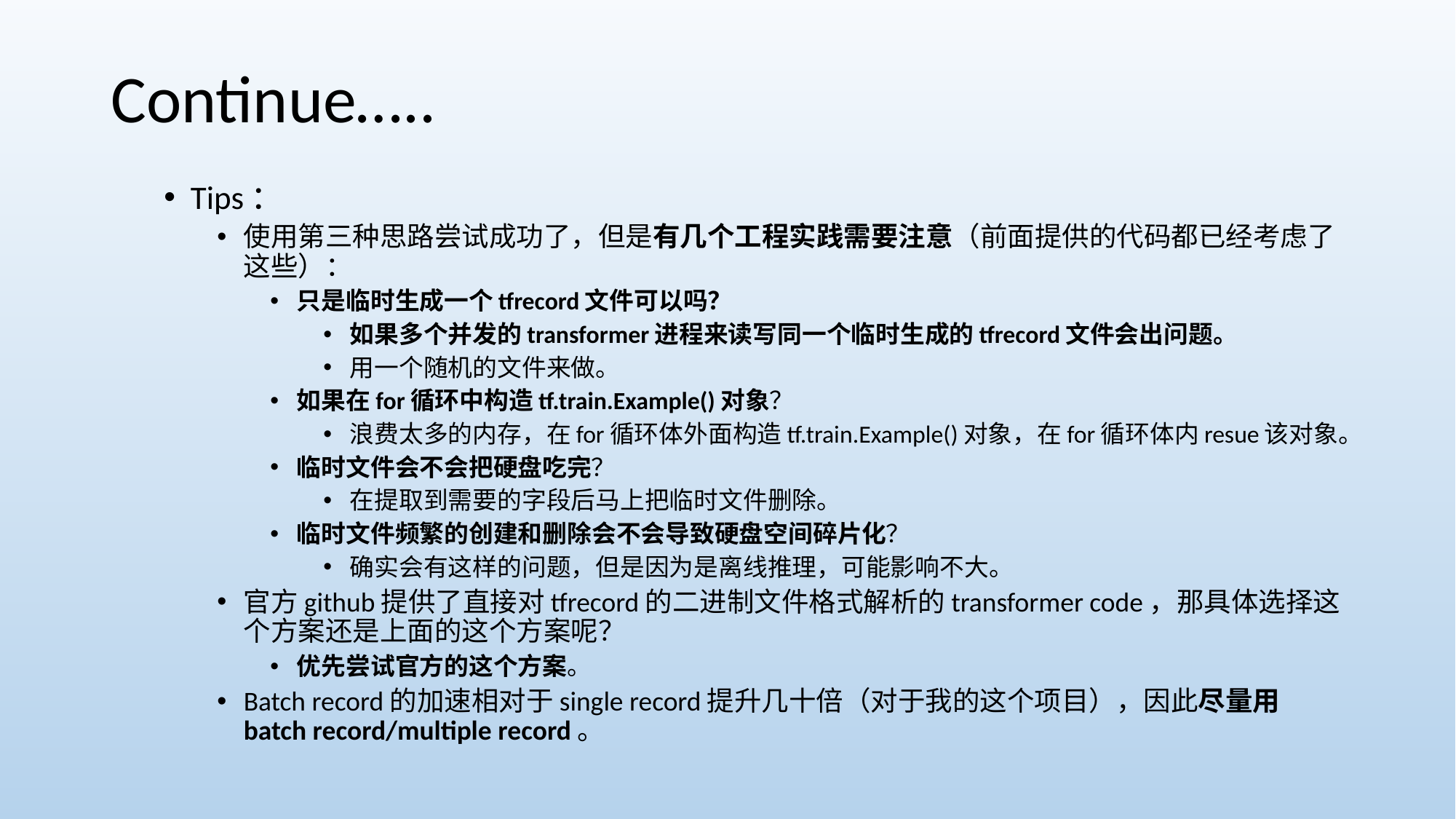

# Continue…..
Tips：
使用第三种思路尝试成功了，但是有几个工程实践需要注意（前面提供的代码都已经考虑了这些）：
只是临时生成一个tfrecord文件可以吗？
如果多个并发的transformer进程来读写同一个临时生成的tfrecord文件会出问题。
用一个随机的文件来做。
如果在for循环中构造tf.train.Example()对象？
浪费太多的内存，在for循环体外面构造tf.train.Example()对象，在for循环体内resue该对象。
临时文件会不会把硬盘吃完？
在提取到需要的字段后马上把临时文件删除。
临时文件频繁的创建和删除会不会导致硬盘空间碎片化？
确实会有这样的问题，但是因为是离线推理，可能影响不大。
官方github提供了直接对tfrecord的二进制文件格式解析的transformer code，那具体选择这个方案还是上面的这个方案呢？
优先尝试官方的这个方案。
Batch record的加速相对于single record提升几十倍（对于我的这个项目），因此尽量用batch record/multiple record。